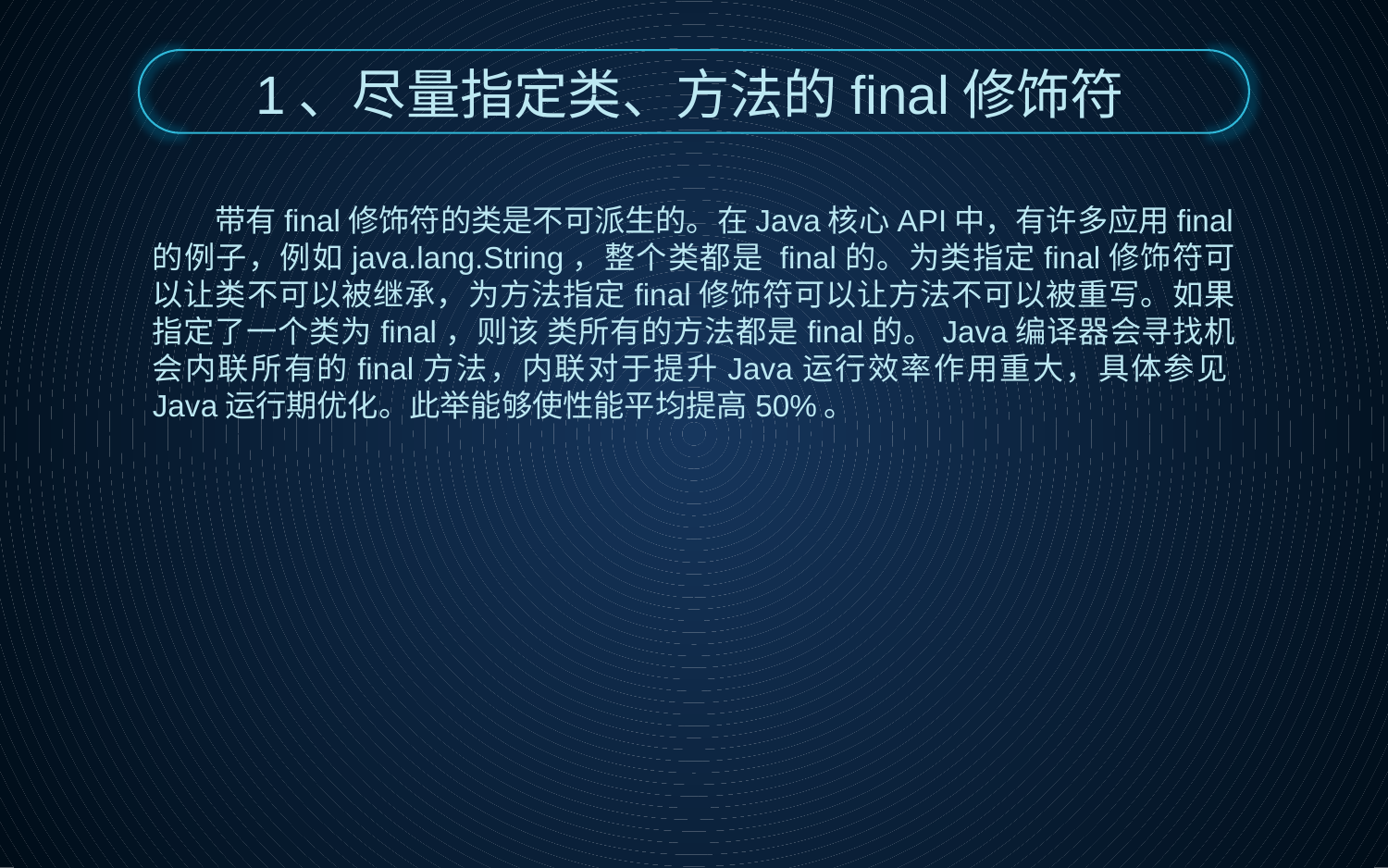

1、尽量指定类、方法的final修饰符

        带有final修饰符的类是不可派生的。在Java核心API中，有许多应用final的例子，例如java.lang.String，整个类都是 final的。为类指定final修饰符可以让类不可以被继承，为方法指定final修饰符可以让方法不可以被重写。如果指定了一个类为final，则该 类所有的方法都是final的。Java编译器会寻找机会内联所有的final方法，内联对于提升Java运行效率作用重大，具体参见Java运行期优化。此举能够使性能平均提高50%。